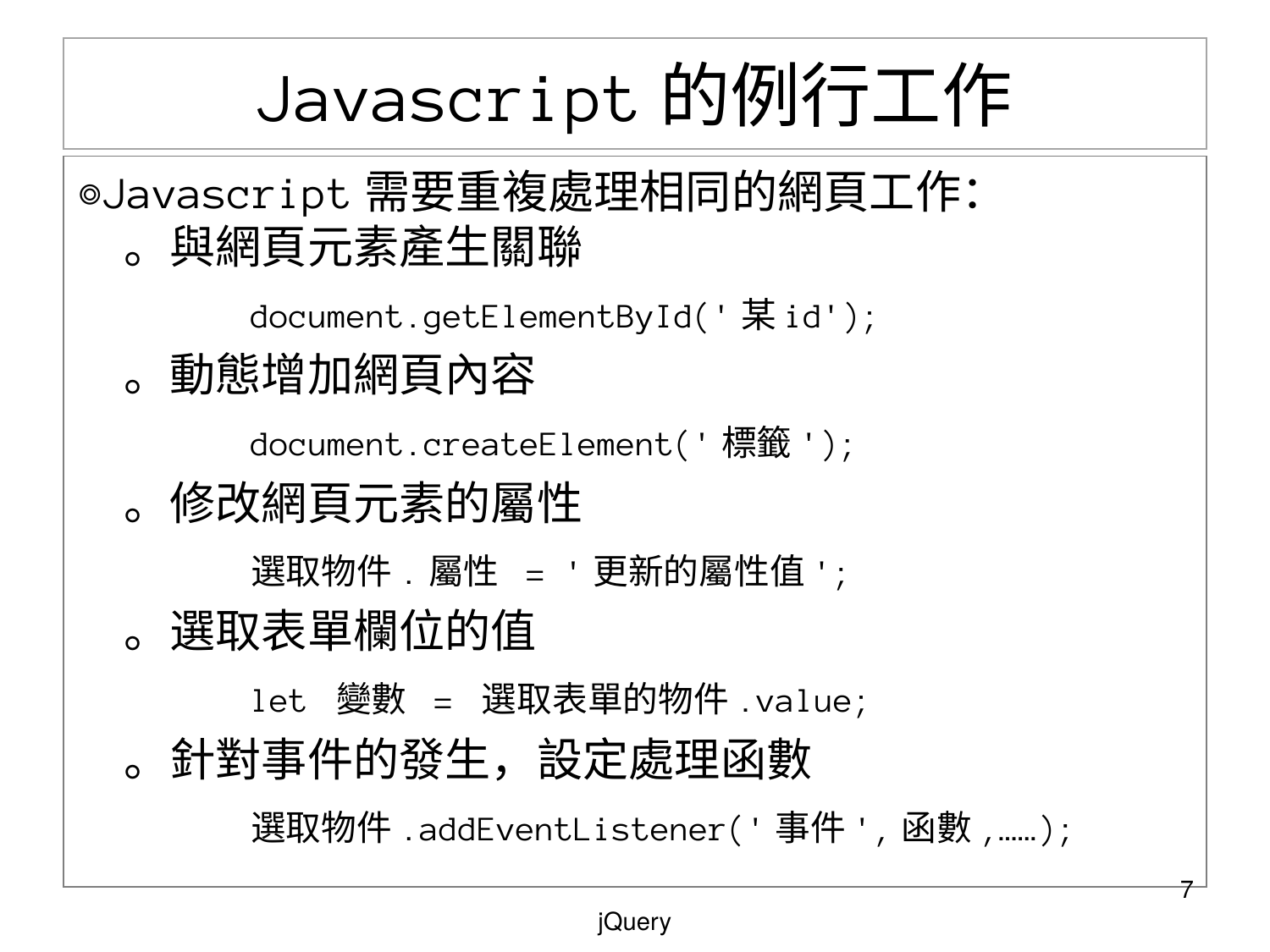

# Javascript的例行工作
◎Javascript需要重複處理相同的網頁工作：
。與網頁元素產生關聯
		document.getElementById('某id');
	。動態增加網頁內容
		document.createElement('標籤');
	。修改網頁元素的屬性
		選取物件.屬性 = '更新的屬性值';
	。選取表單欄位的值
		let 變數 = 選取表單的物件.value;
	。針對事件的發生，設定處理函數
		選取物件.addEventListener('事件',函數,……);
7
jQuery